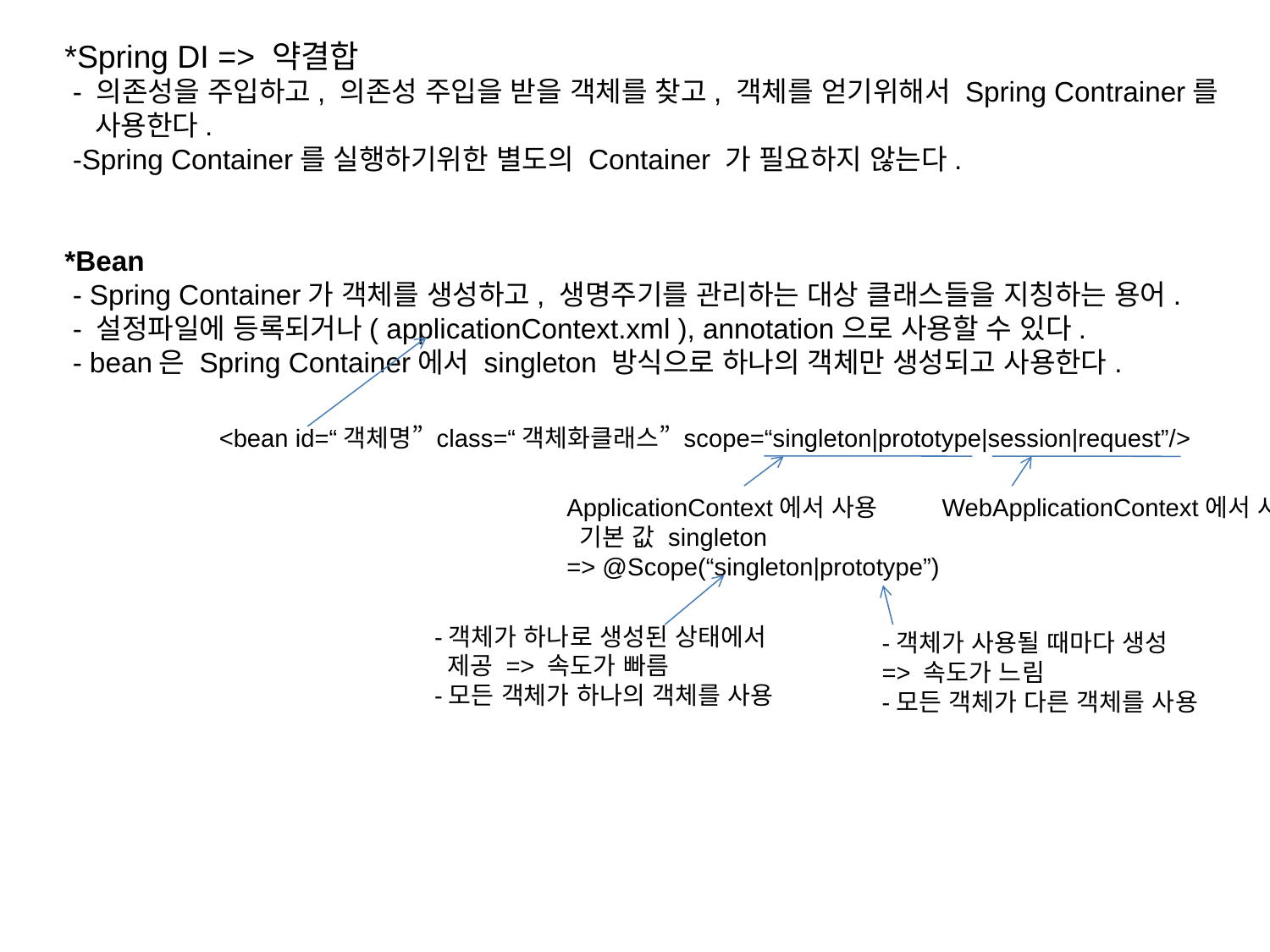

*Spring DI => 약결합
 - 의존성을 주입하고, 의존성 주입을 받을 객체를 찾고, 객체를 얻기위해서 Spring Contrainer를
   사용한다.
 -Spring Container를 실행하기위한 별도의 Container 가 필요하지 않는다.

*Bean
 - Spring Container가 객체를 생성하고, 생명주기를 관리하는 대상 클래스들을 지칭하는 용어.
 - 설정파일에 등록되거나( applicationContext.xml ), annotation으로 사용할 수 있다.
 - bean은 Spring Container에서 singleton 방식으로 하나의 객체만 생성되고 사용한다.

<bean id=“객체명” class=“객체화클래스” scope=“singleton|prototype|session|request”/>
ApplicationContext에서 사용
 기본 값 singleton
=> @Scope(“singleton|prototype”)
WebApplicationContext에서 사용
-객체가 하나로 생성된 상태에서
 제공 => 속도가 빠름
-모든 객체가 하나의 객체를 사용
-객체가 사용될 때마다 생성
=> 속도가 느림
-모든 객체가 다른 객체를 사용